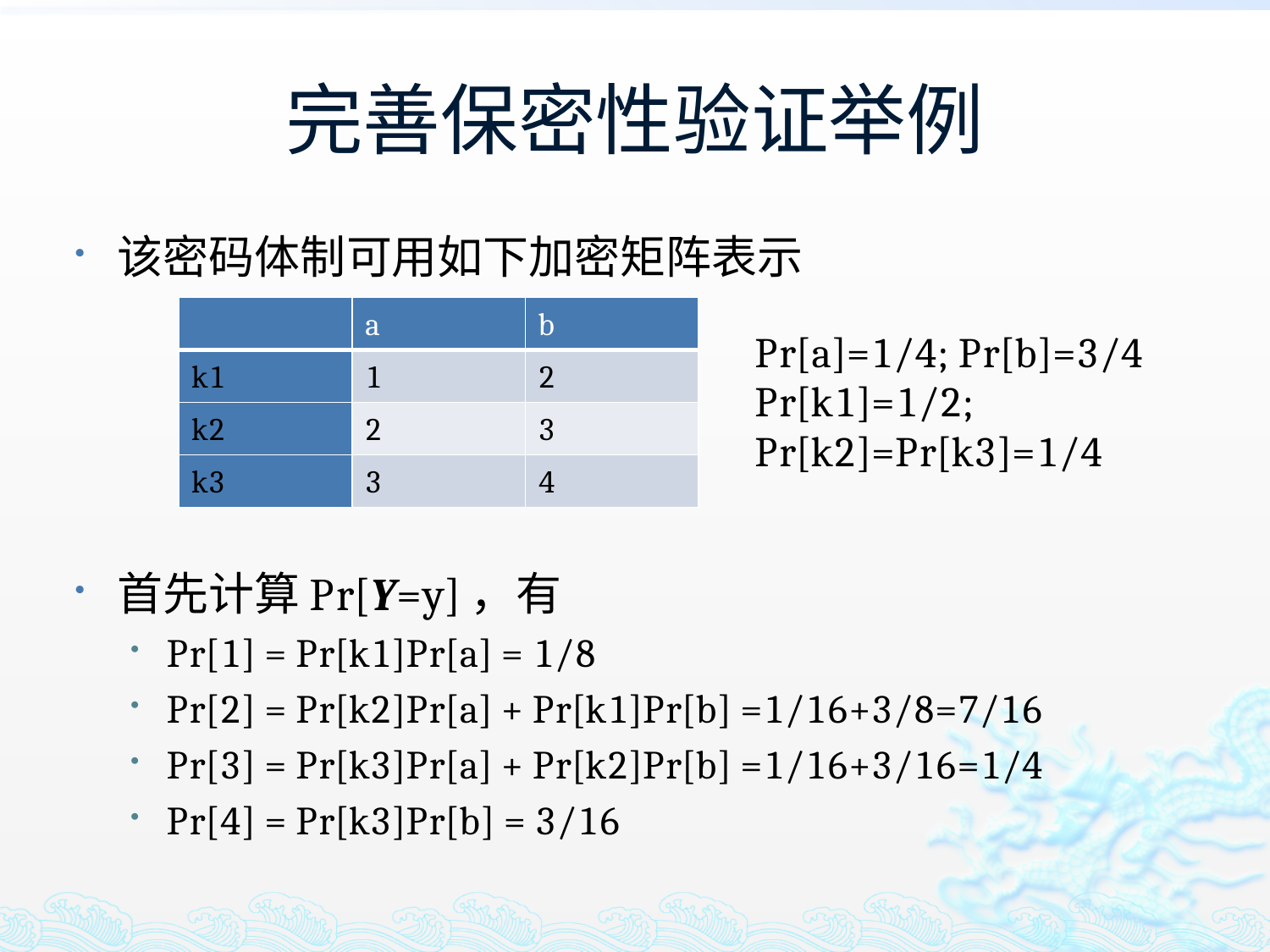

# 完善保密性验证举例
该密码体制可用如下加密矩阵表示

首先计算Pr[Y=y]，有
Pr[1] = Pr[k1]Pr[a] = 1/8
Pr[2] = Pr[k2]Pr[a] + Pr[k1]Pr[b] =1/16+3/8=7/16
Pr[3] = Pr[k3]Pr[a] + Pr[k2]Pr[b] =1/16+3/16=1/4
Pr[4] = Pr[k3]Pr[b] = 3/16

|  | a | b |
| --- | --- | --- |
| k1 | 1 | 2 |
| k2 | 2 | 3 |
| k3 | 3 | 4 |
Pr[a]=1/4; Pr[b]=3/4
Pr[k1]=1/2; Pr[k2]=Pr[k3]=1/4